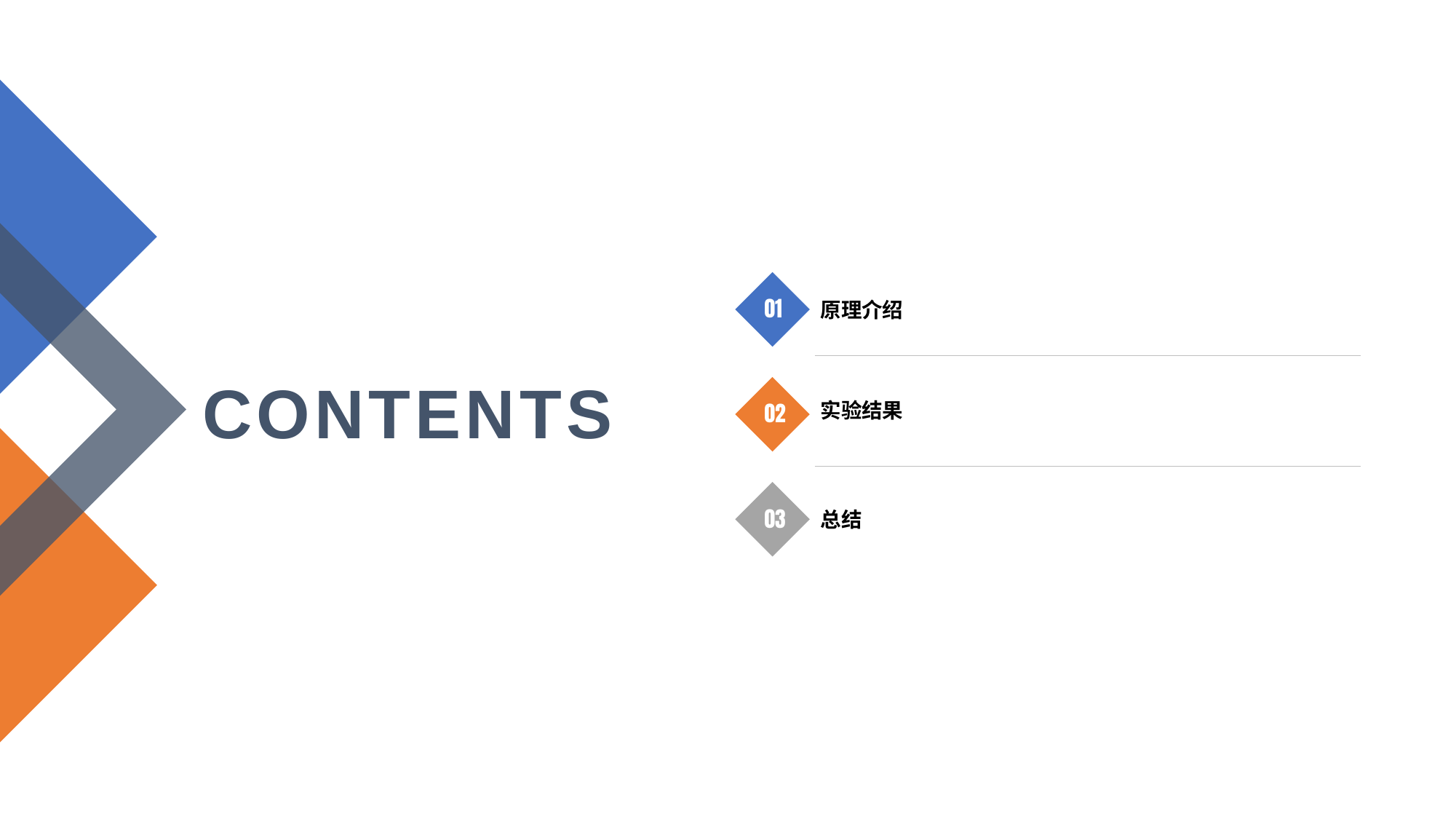

01
原理介绍
CONTENTS
02
实验结果
03
总结